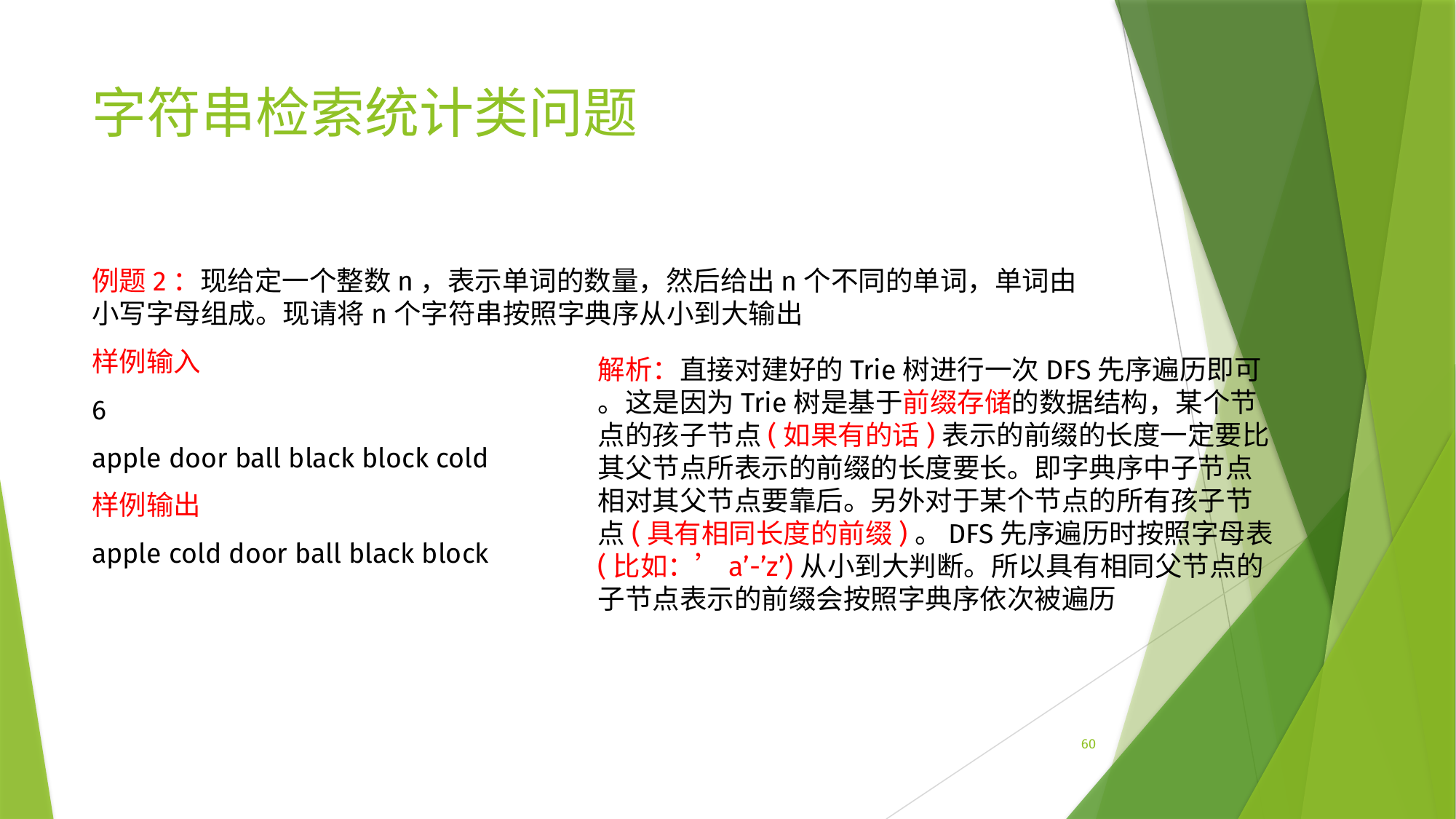

# 字符串检索统计类问题
例题2：现给定一个整数n，表示单词的数量，然后给出n个不同的单词，单词由小写字母组成。现请将n个字符串按照字典序从小到大输出
样例输入
6
apple door ball black block cold
样例输出
apple cold door ball black block
解析：直接对建好的Trie树进行一次DFS先序遍历即可
。这是因为Trie树是基于前缀存储的数据结构，某个节
点的孩子节点(如果有的话)表示的前缀的长度一定要比
其父节点所表示的前缀的长度要长。即字典序中子节点
相对其父节点要靠后。另外对于某个节点的所有孩子节
点(具有相同长度的前缀)。DFS先序遍历时按照字母表
(比如：’a’-’z’)从小到大判断。所以具有相同父节点的
子节点表示的前缀会按照字典序依次被遍历
60